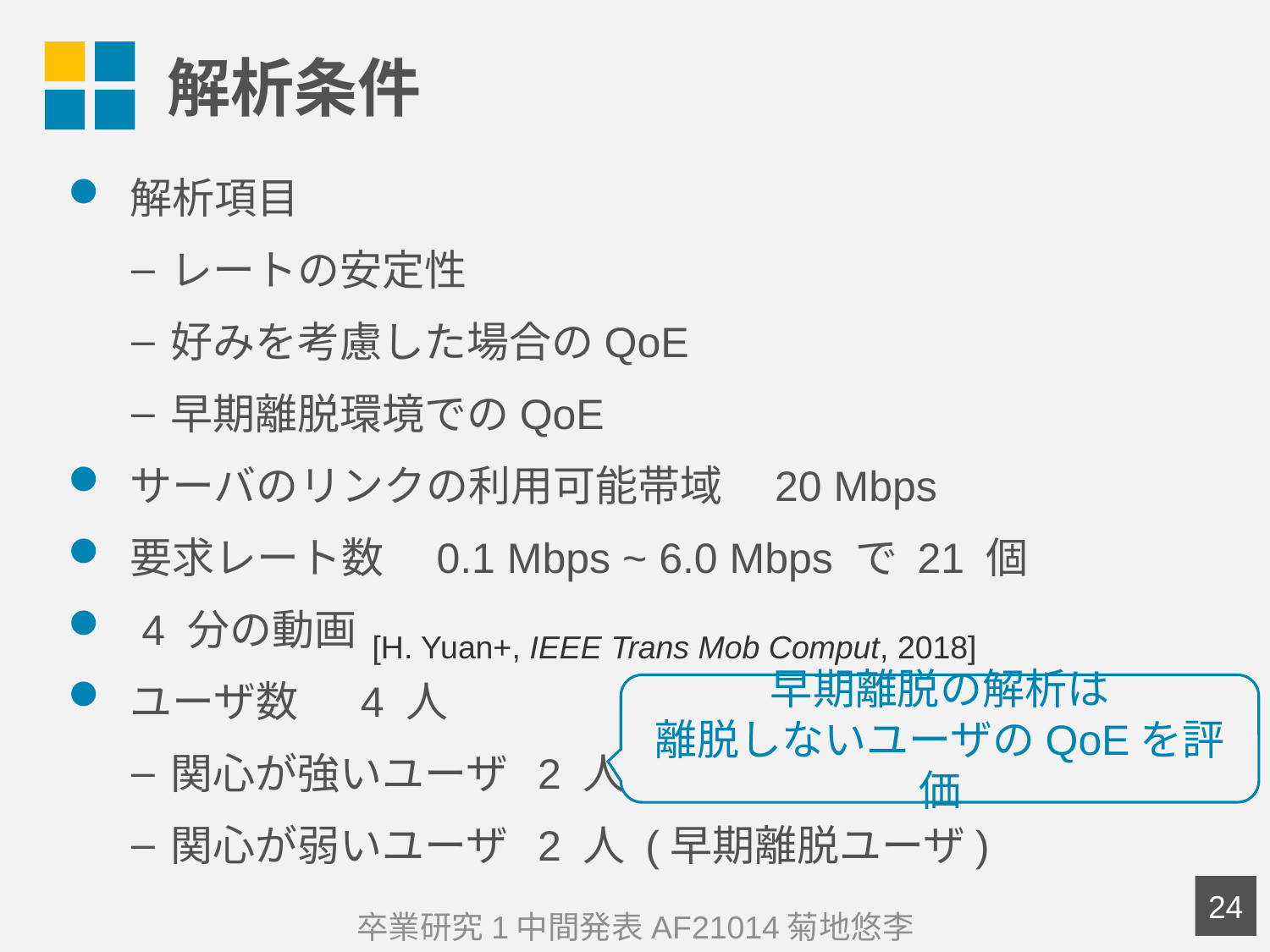

# 解析条件
解析項目
レートの安定性
好みを考慮した場合のQoE
早期離脱環境でのQoE
サーバのリンクの利用可能帯域　20 Mbps
要求レート数　0.1 Mbps ~ 6.0 Mbps で 21 個
 4 分の動画
ユーザ数　 4 人
関心が強いユーザ  2 人
関心が弱いユーザ  2 人 (早期離脱ユーザ)
[H. Yuan+, IEEE Trans Mob Comput, 2018]
早期離脱の解析は
離脱しないユーザのQoEを評価
24
卒業研究1中間発表AF21014菊地悠李